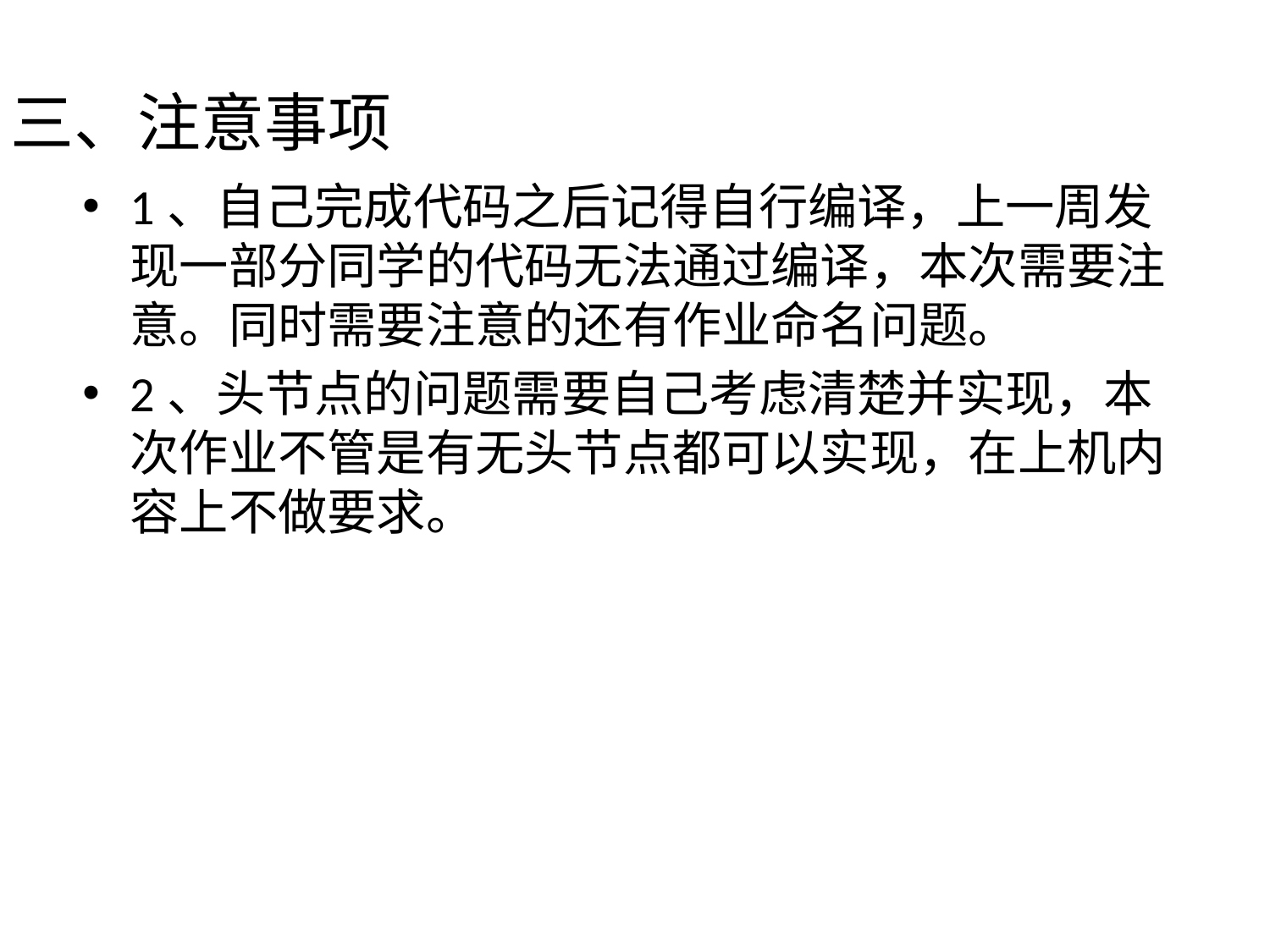

三、注意事项
1、自己完成代码之后记得自行编译，上一周发现一部分同学的代码无法通过编译，本次需要注意。同时需要注意的还有作业命名问题。
2、头节点的问题需要自己考虑清楚并实现，本次作业不管是有无头节点都可以实现，在上机内容上不做要求。